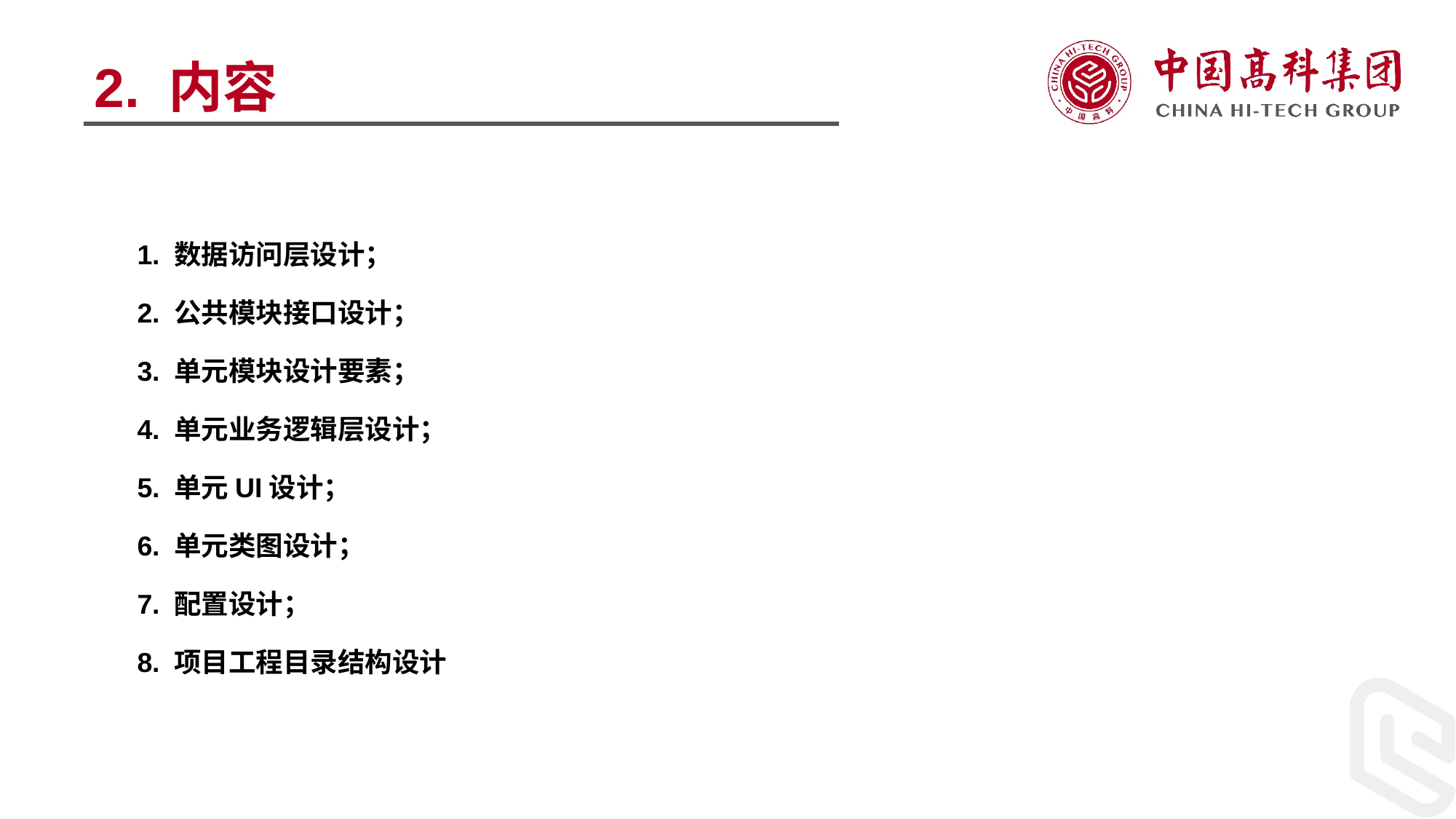

2. 内容
1. 数据访问层设计；
2. 公共模块接口设计；
3. 单元模块设计要素；
4. 单元业务逻辑层设计；
5. 单元UI设计；
6. 单元类图设计；
7. 配置设计；
8. 项目工程目录结构设计